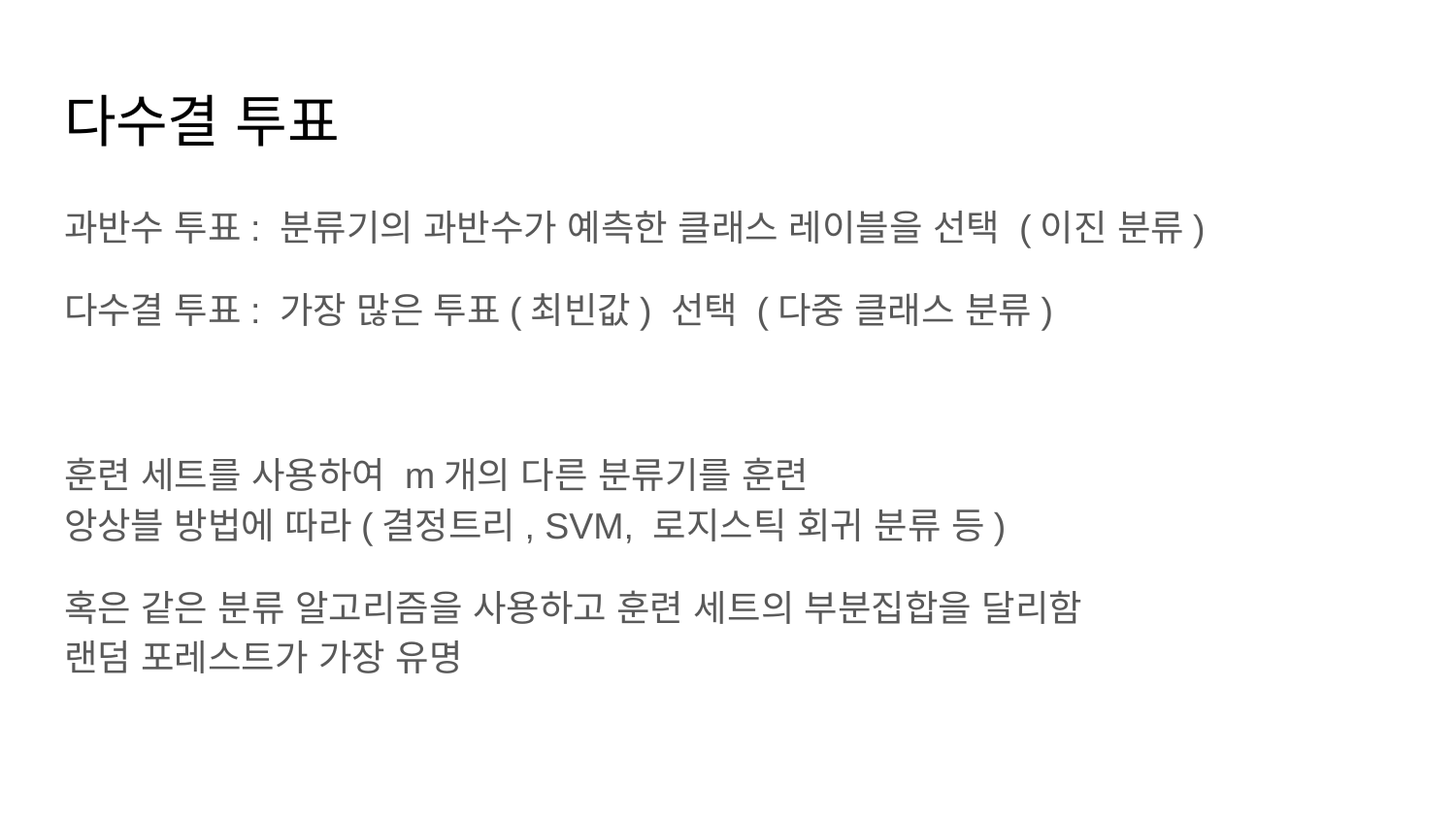

# 다수결 투표
과반수 투표: 분류기의 과반수가 예측한 클래스 레이블을 선택 (이진 분류)
다수결 투표: 가장 많은 투표(최빈값) 선택 (다중 클래스 분류)

훈련 세트를 사용하여 m개의 다른 분류기를 훈련
앙상블 방법에 따라(결정트리, SVM, 로지스틱 회귀 분류 등)
혹은 같은 분류 알고리즘을 사용하고 훈련 세트의 부분집합을 달리함
랜덤 포레스트가 가장 유명